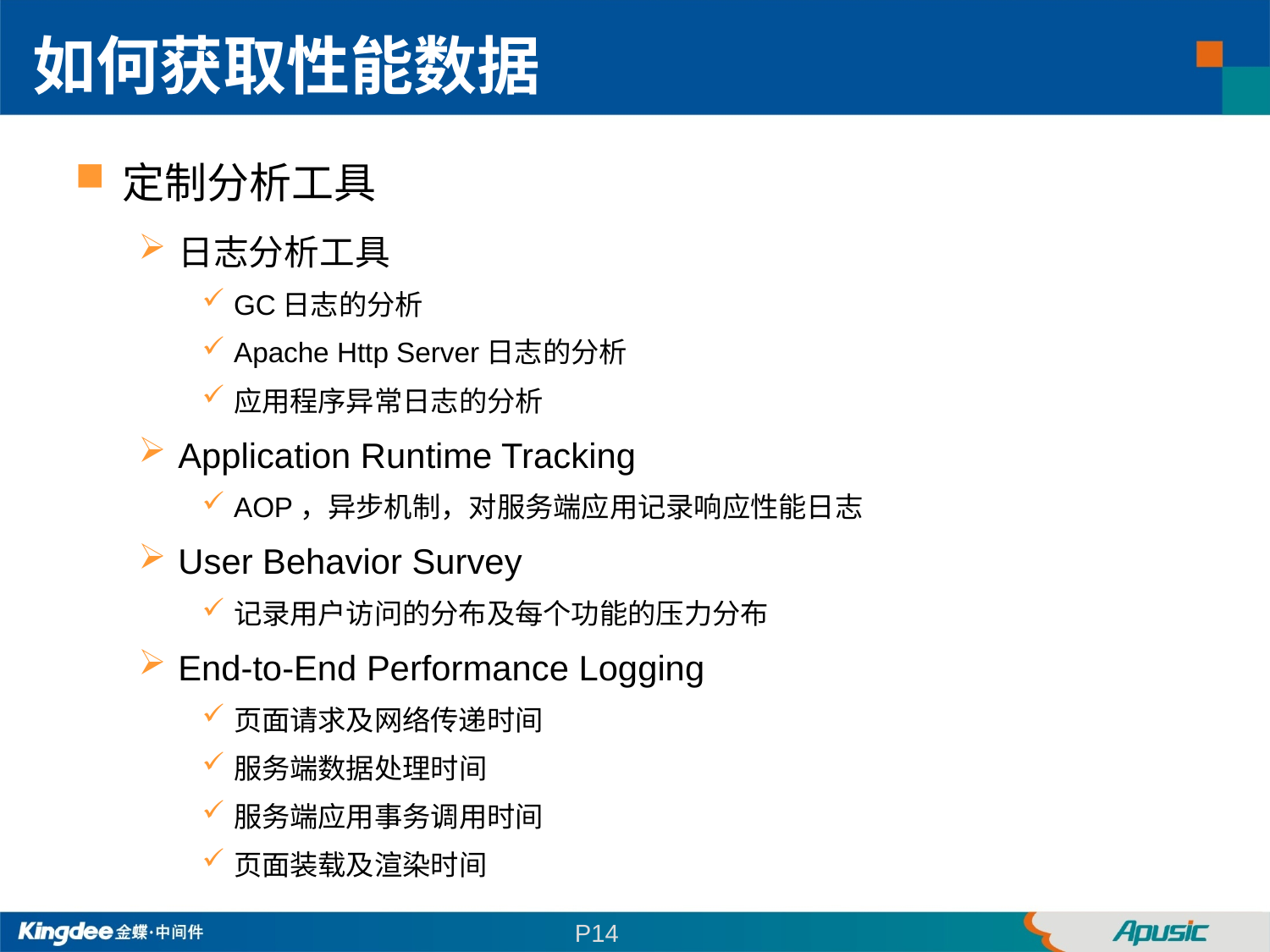

如何获取性能数据
定制分析工具
日志分析工具
GC日志的分析
Apache Http Server日志的分析
应用程序异常日志的分析
Application Runtime Tracking
AOP，异步机制，对服务端应用记录响应性能日志
User Behavior Survey
记录用户访问的分布及每个功能的压力分布
End-to-End Performance Logging
页面请求及网络传递时间
服务端数据处理时间
服务端应用事务调用时间
页面装载及渲染时间